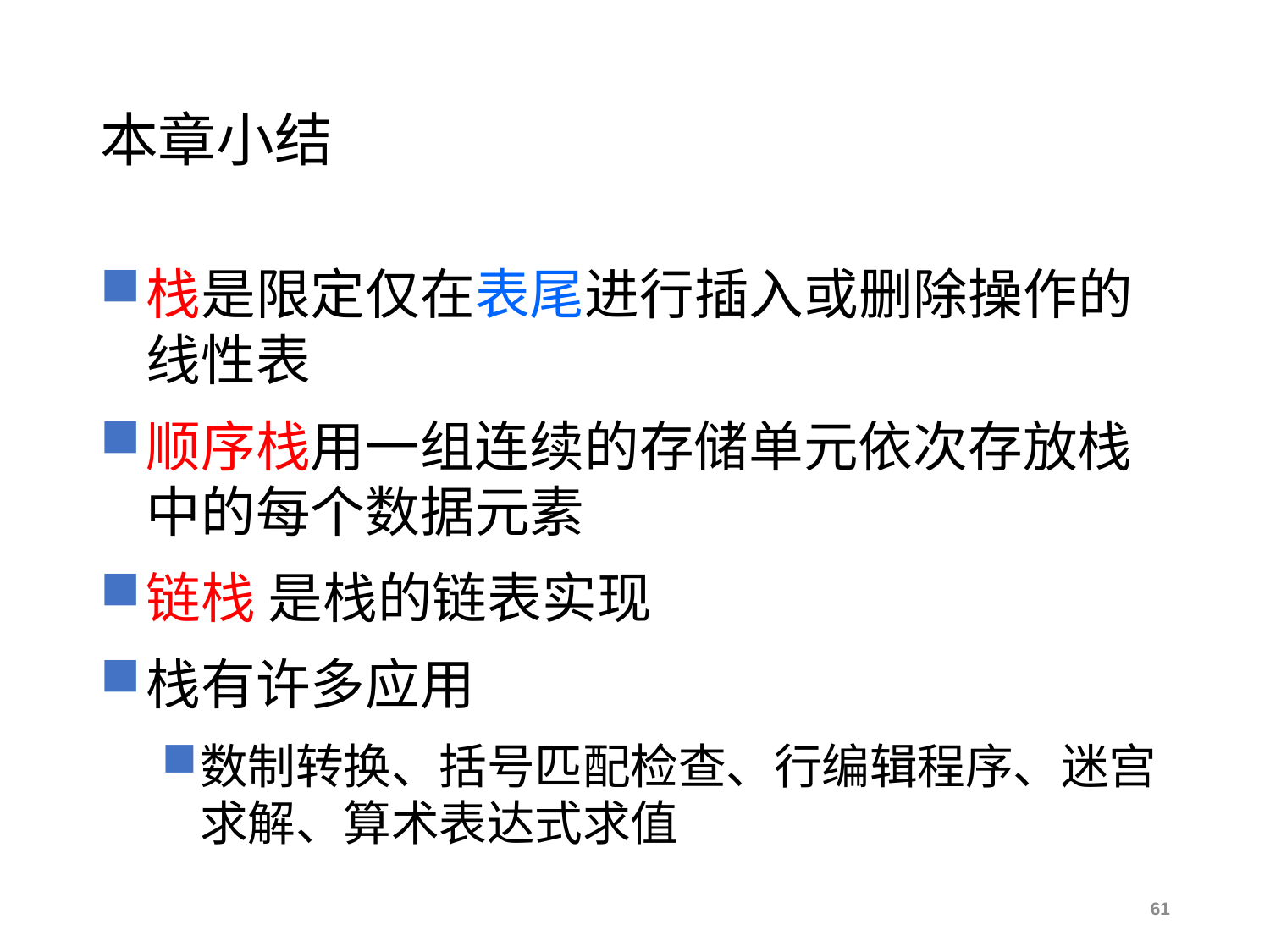

# 本章小结
栈是限定仅在表尾进行插入或删除操作的线性表
顺序栈用一组连续的存储单元依次存放栈中的每个数据元素
链栈 是栈的链表实现
栈有许多应用
数制转换、括号匹配检查、行编辑程序、迷宫求解、算术表达式求值

61